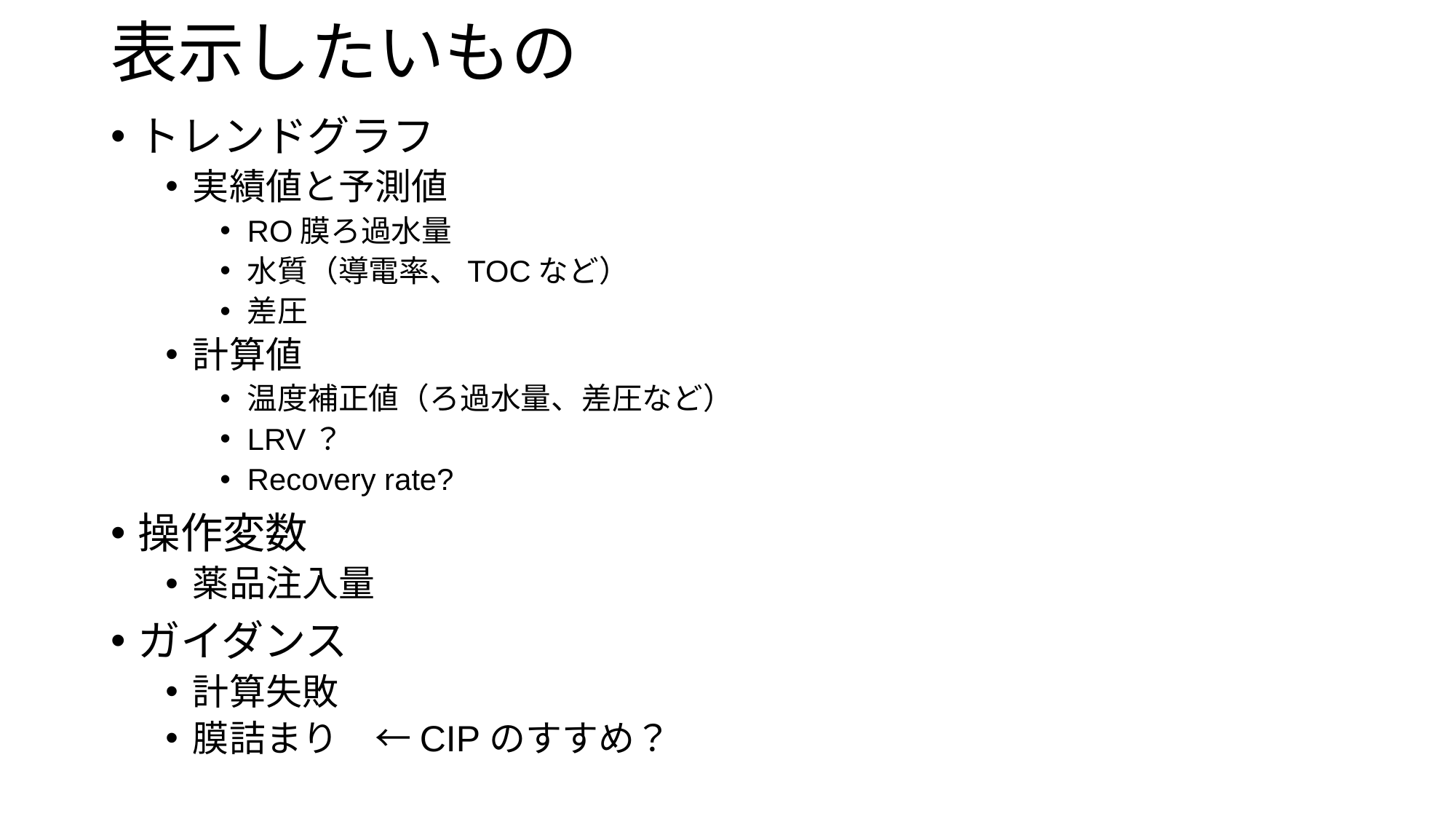

# 表示したいもの
トレンドグラフ
実績値と予測値
RO膜ろ過水量
水質（導電率、TOCなど）
差圧
計算値
温度補正値（ろ過水量、差圧など）
LRV？
Recovery rate?
操作変数
薬品注入量
ガイダンス
計算失敗
膜詰まり　←CIPのすすめ？